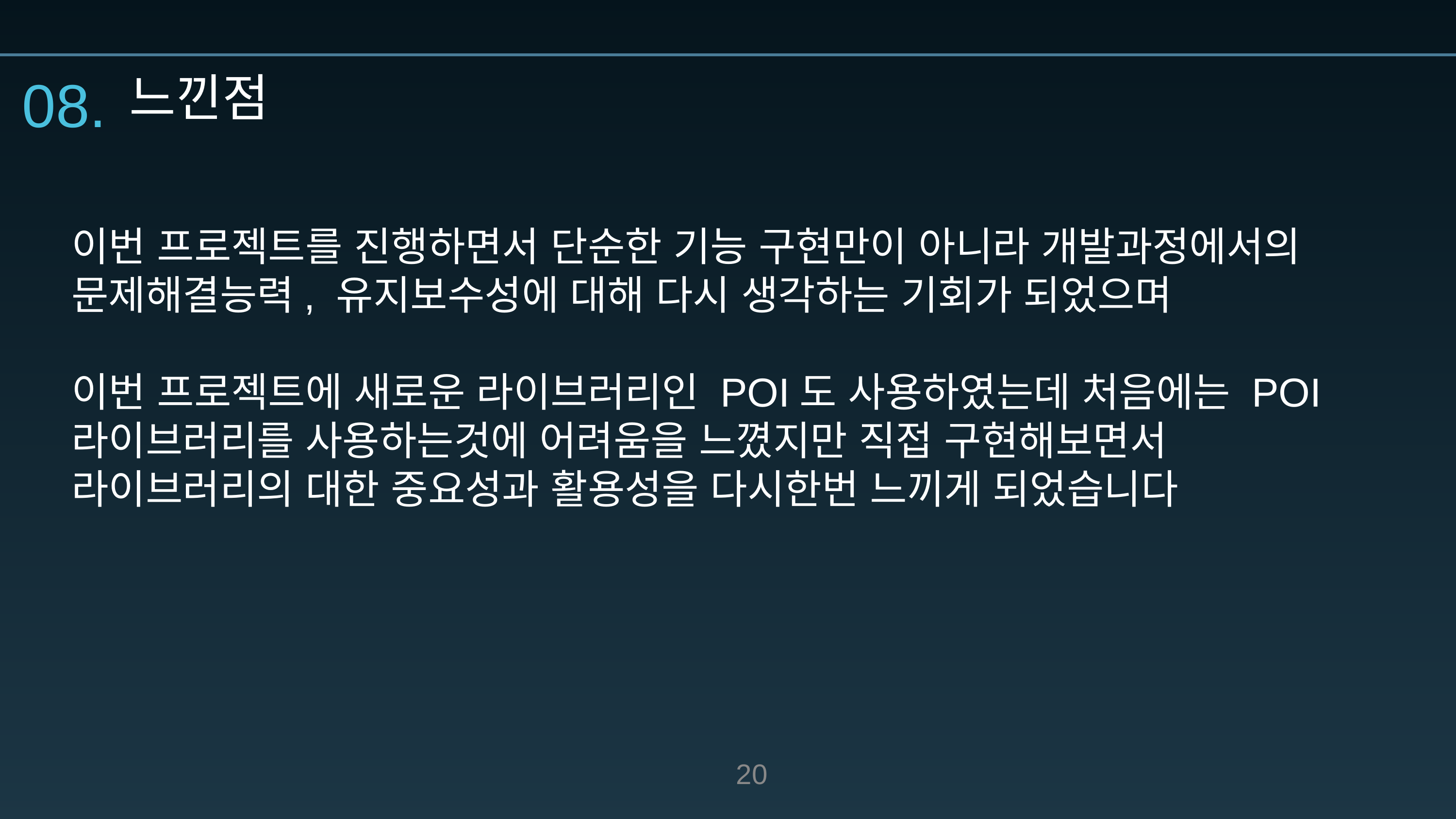

08.
느낀점
이번 프로젝트를 진행하면서 단순한 기능 구현만이 아니라 개발과정에서의 문제해결능력, 유지보수성에 대해 다시 생각하는 기회가 되었으며

이번 프로젝트에 새로운 라이브러리인 POI도 사용하였는데 처음에는 POI라이브러리를 사용하는것에 어려움을 느꼈지만 직접 구현해보면서 라이브러리의 대한 중요성과 활용성을 다시한번 느끼게 되었습니다
20